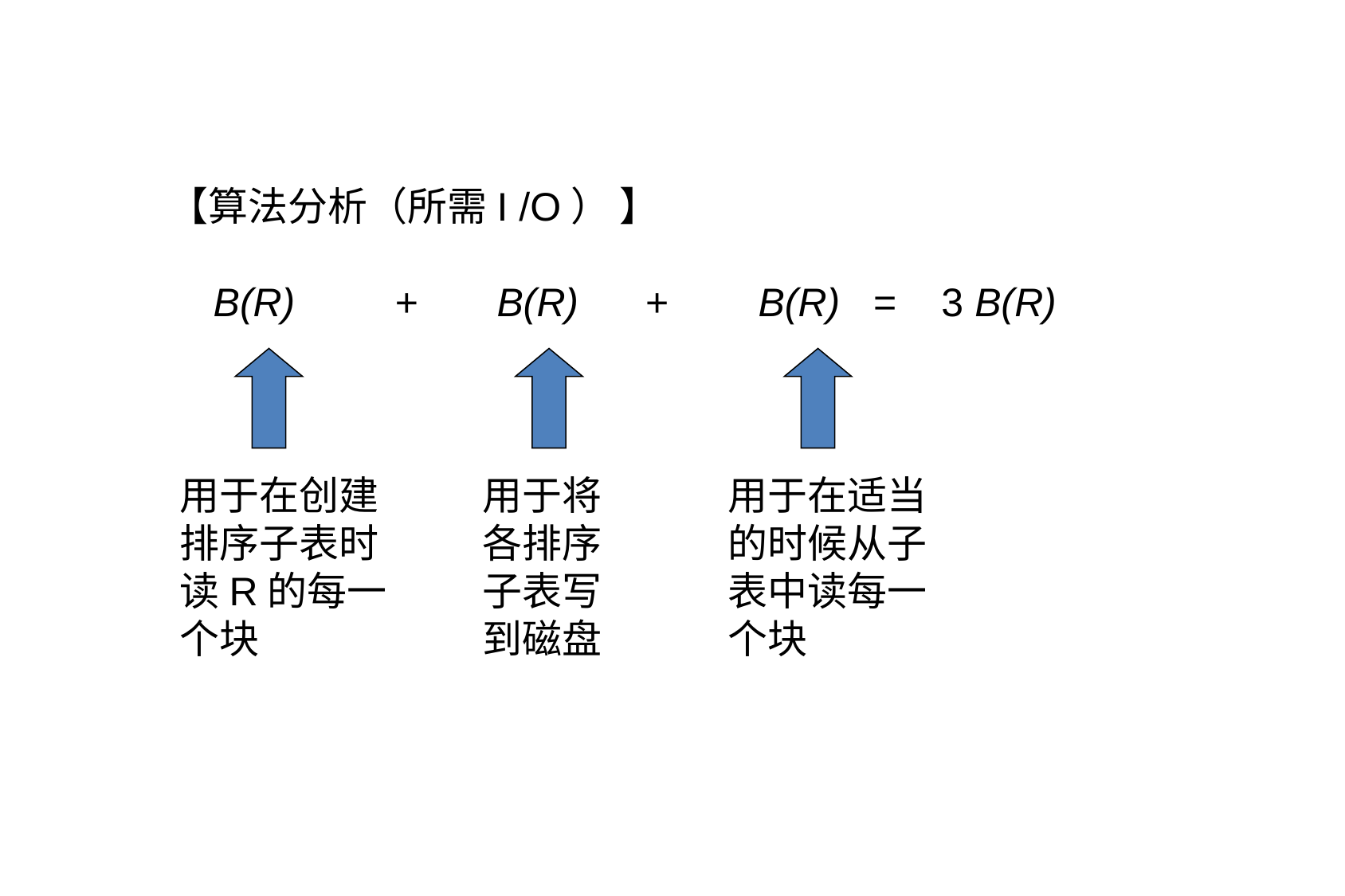

【算法分析（所需I /O） 】

    B(R)         +       B(R)      +        B(R)   =    3 B(R)

用于在创建排序子表时读R的每一个块
用于将各排序子表写到磁盘
用于在适当的时候从子表中读每一个块
17